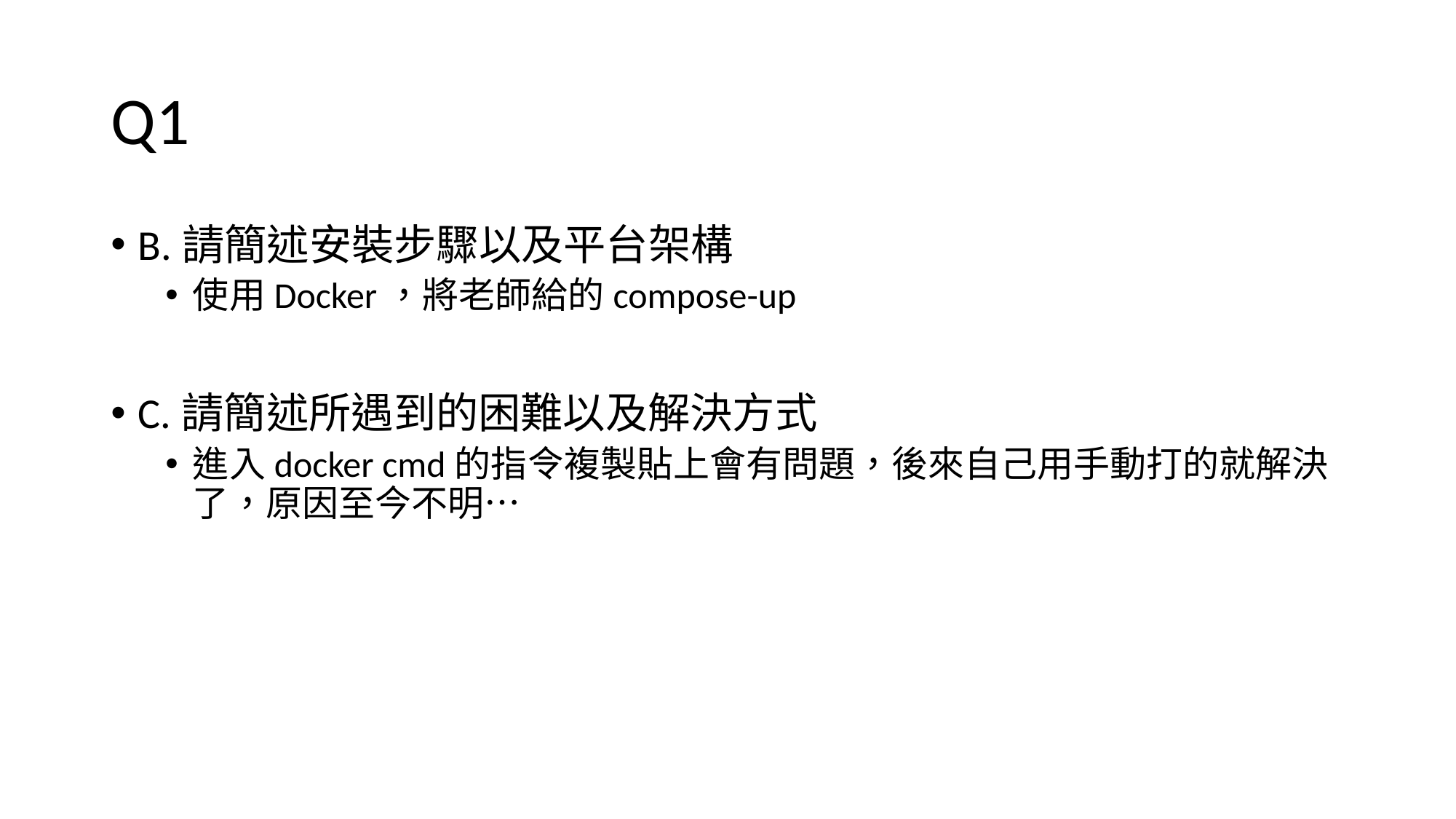

# Q1
B.請簡述安裝步驟以及平台架構
使用Docker，將老師給的compose-up

C.請簡述所遇到的困難以及解決方式
進入docker cmd的指令複製貼上會有問題，後來自己用手動打的就解決了，原因至今不明…